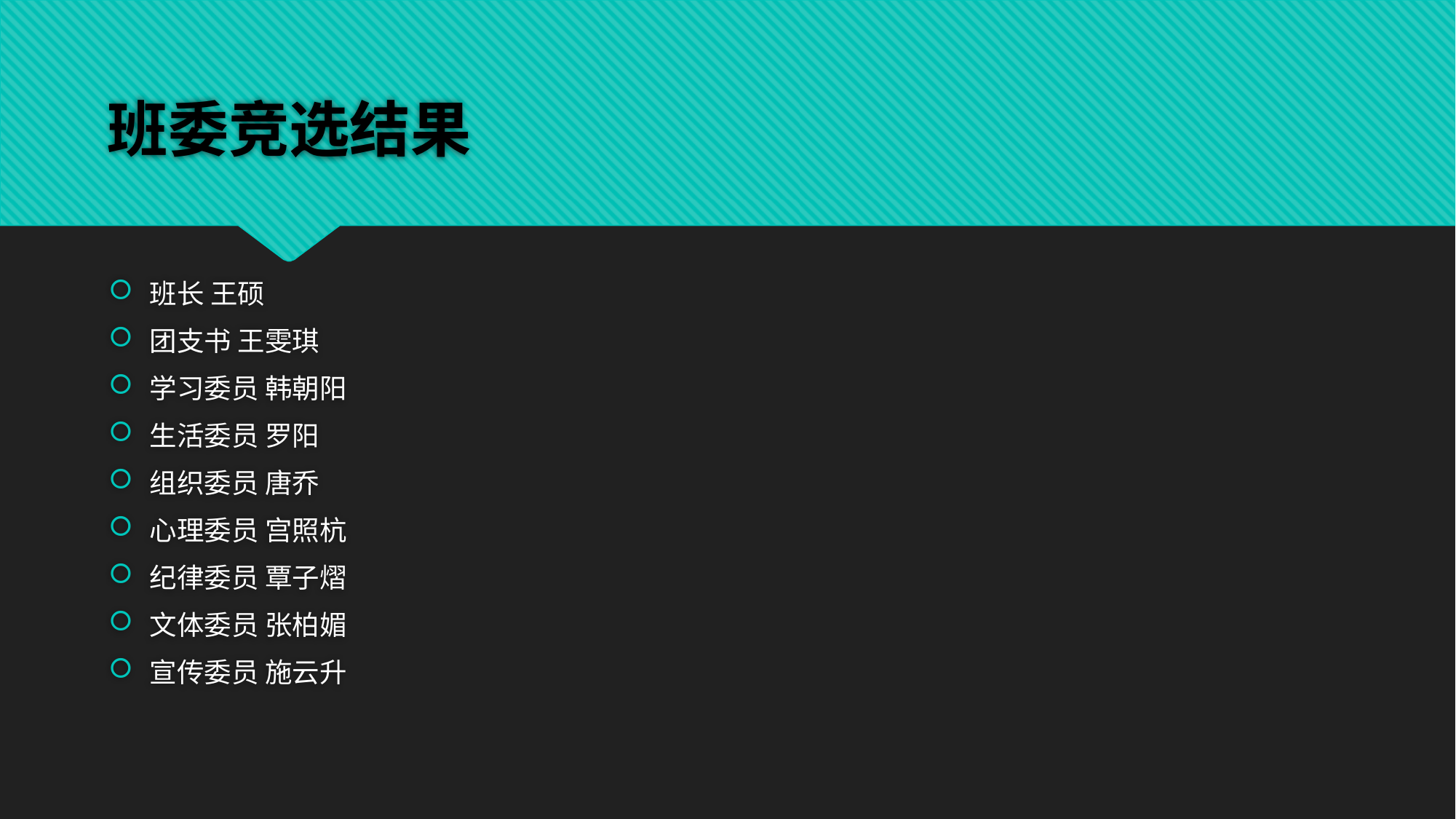

# 班委竞选结果
班长 王硕
团支书 王雯琪
学习委员 韩朝阳
生活委员 罗阳
组织委员 唐乔
心理委员 宫照杭
纪律委员 覃子熠
文体委员 张柏媚
宣传委员 施云升